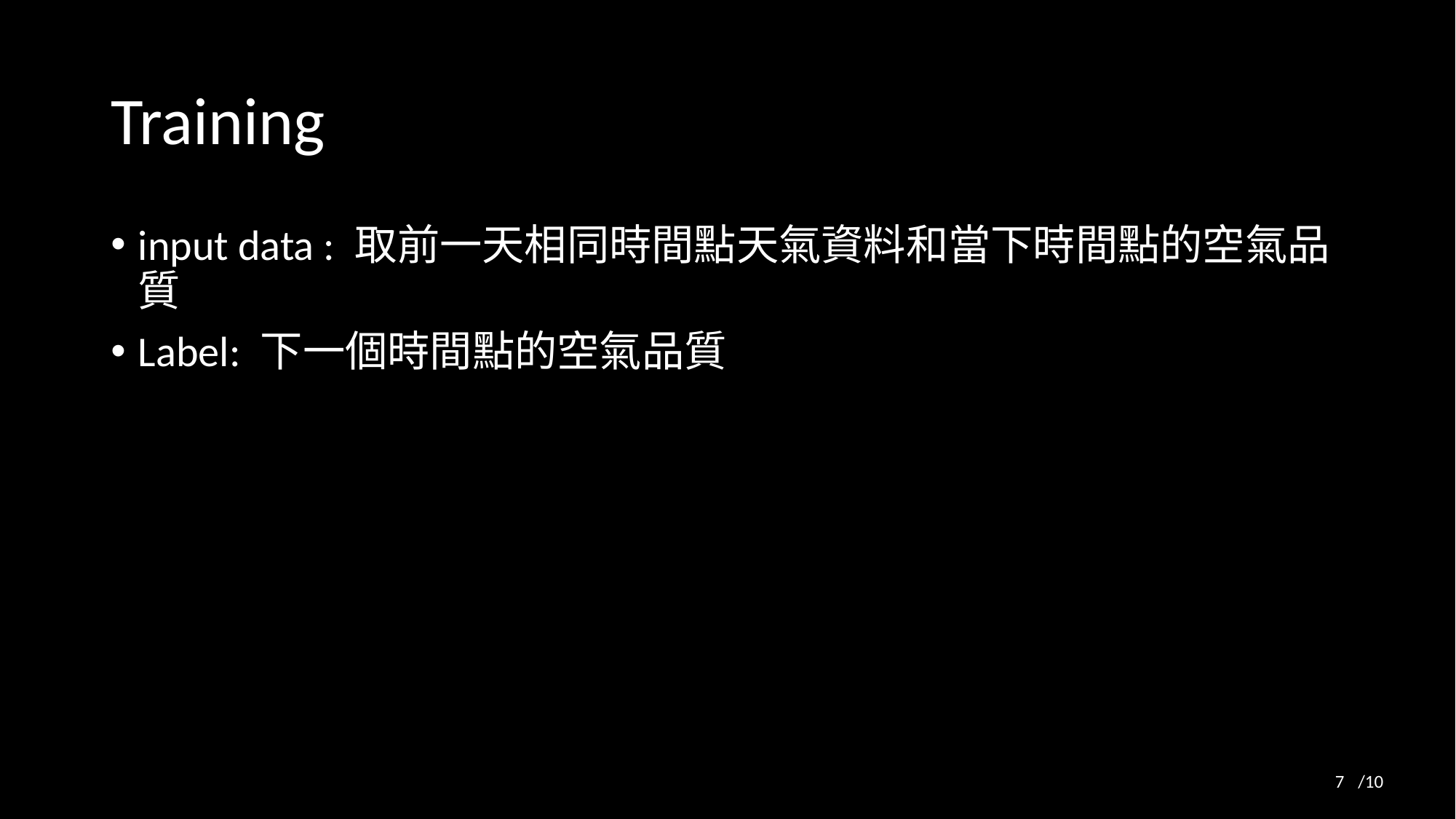

# Training
input data : 取前一天相同時間點天氣資料和當下時間點的空氣品質
Label: 下一個時間點的空氣品質

7
/10